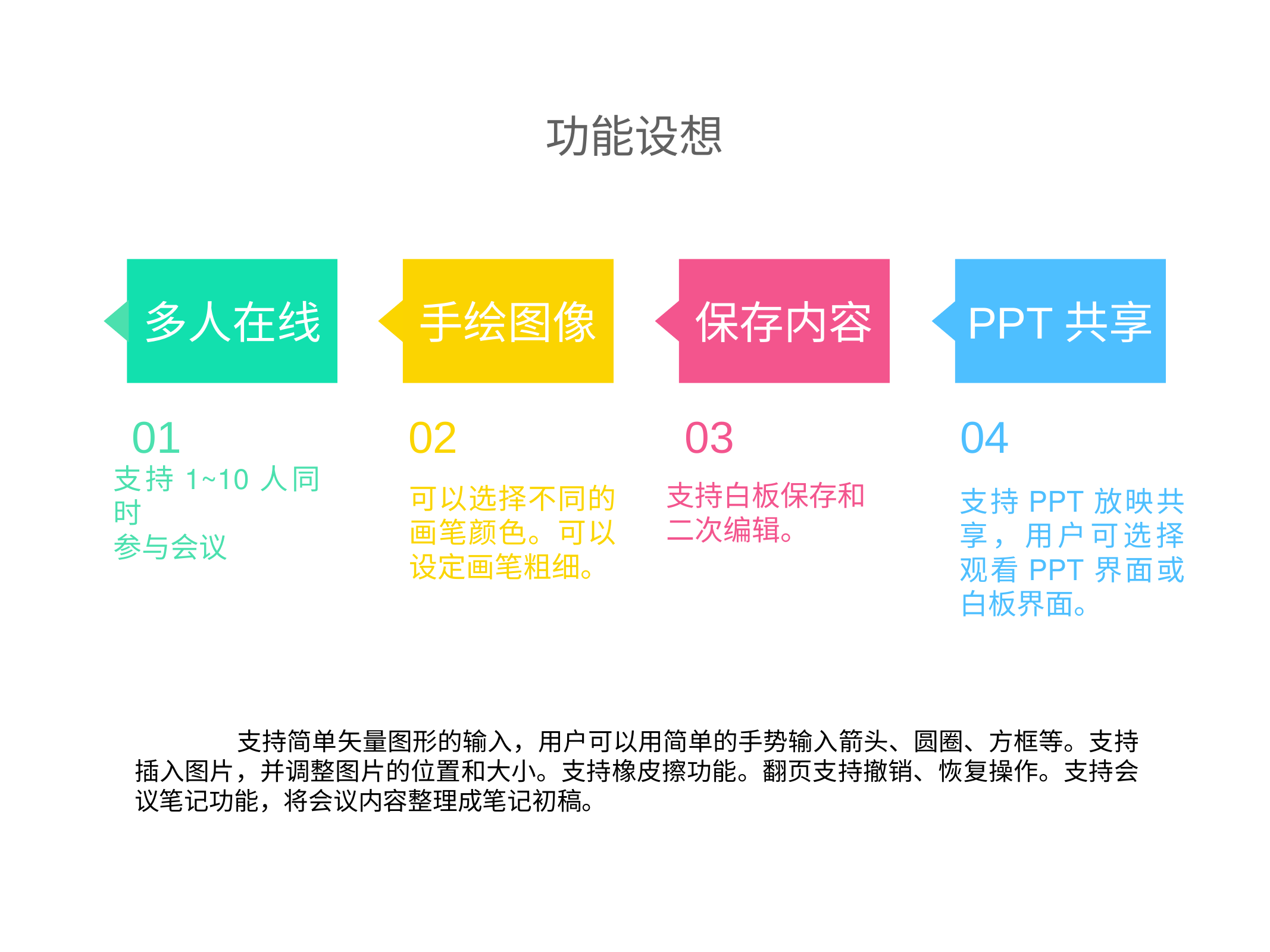

功能设想

多人在线

手绘图像

保存内容

PPT共享
01
支持1~10人同时
参与会议
02
可以选择不同的画笔颜色。可以设定画笔粗细。
03
支持白板保存和
二次编辑。
04
支持PPT放映共享，用户可选择观看PPT界面或白板界面。
	 支持简单矢量图形的输入，用户可以用简单的手势输入箭头、圆圈、方框等。支持插入图片，并调整图片的位置和大小。支持橡皮擦功能。翻页支持撤销、恢复操作。支持会议笔记功能，将会议内容整理成笔记初稿。